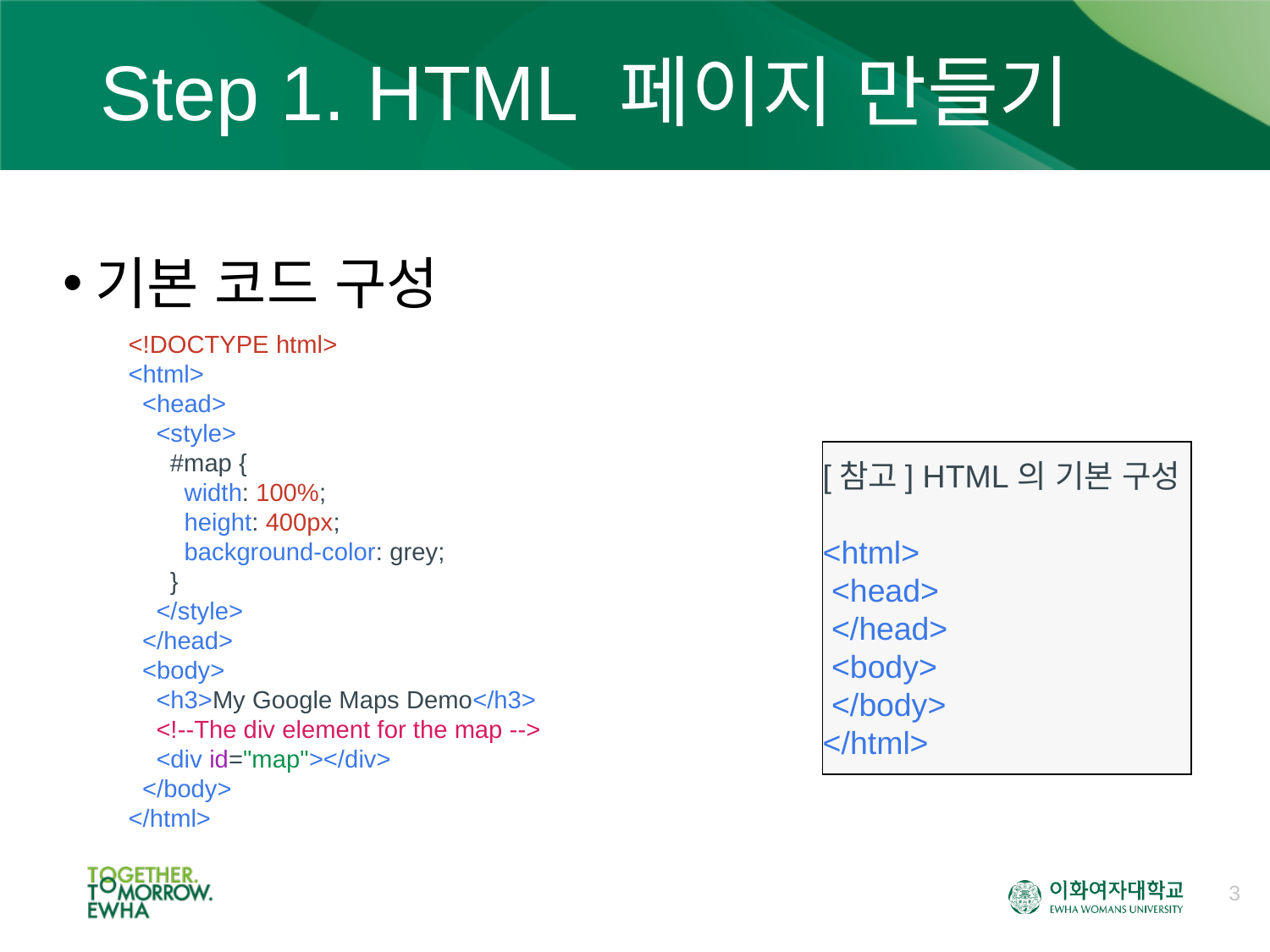

# Step 1. HTML 페이지 만들기
기본 코드 구성
<!DOCTYPE html>
<html>
  <head>
    <style>
      #map {
        width: 100%;
        height: 400px;
        background-color: grey;
      }
    </style>
  </head>
  <body>
    <h3>My Google Maps Demo</h3>
    <!--The div element for the map -->
    <div id="map"></div>
  </body>
</html>
[참고] HTML의 기본 구성
<html>
 <head>
 </head>
 <body>
 </body>
</html>
3